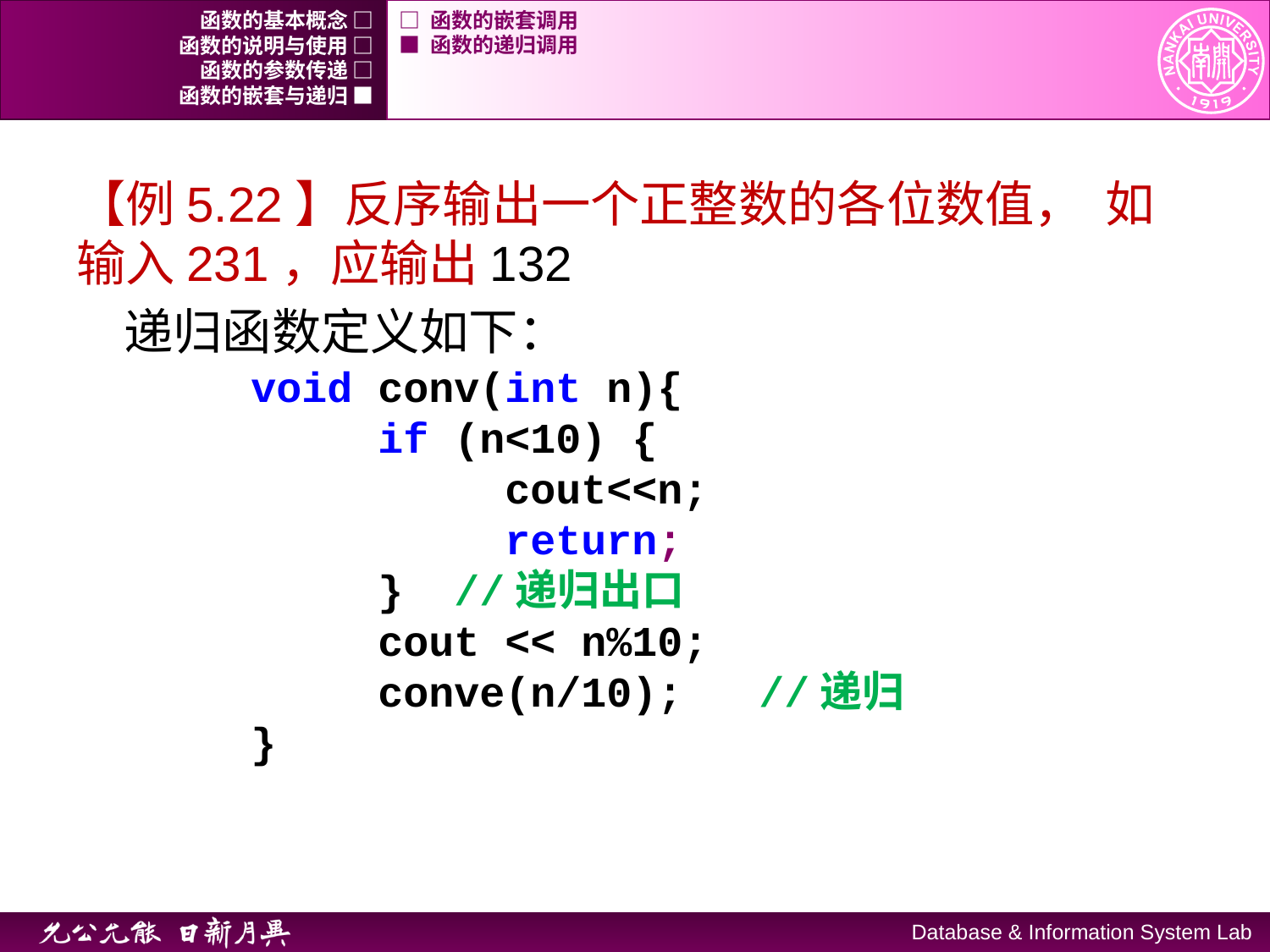

函数的基本概念 □
□ 函数的嵌套调用
函数的说明与使用 □
■ 函数的递归调用
函数的参数传递 □

函数的嵌套与递归 ■

【例5.22】反序输出一个正整数的各位数值，  如输入231，应输出132
递归函数定义如下：
		void conv(int n){
  		if (n<10) {
				cout<<n;
				return;
			}  //递归出口
 			cout << n%10;
 			conve(n/10);   //递归
		}